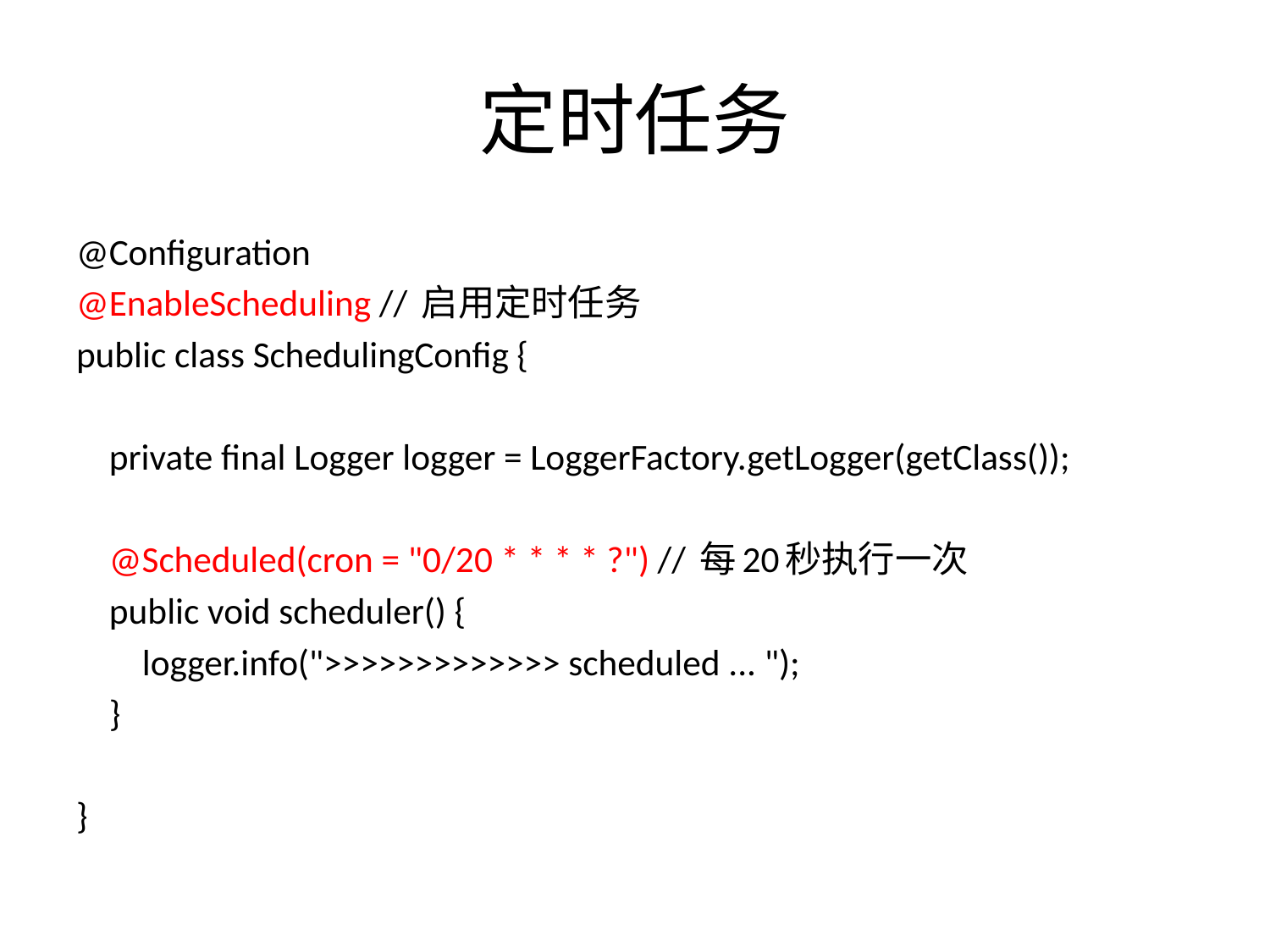

# 定时任务
@Configuration
@EnableScheduling // 启用定时任务
public class SchedulingConfig {

    private final Logger logger = LoggerFactory.getLogger(getClass());

    @Scheduled(cron = "0/20 * * * * ?") // 每20秒执行一次
    public void scheduler() {
        logger.info(">>>>>>>>>>>>> scheduled ... ");
    }

}